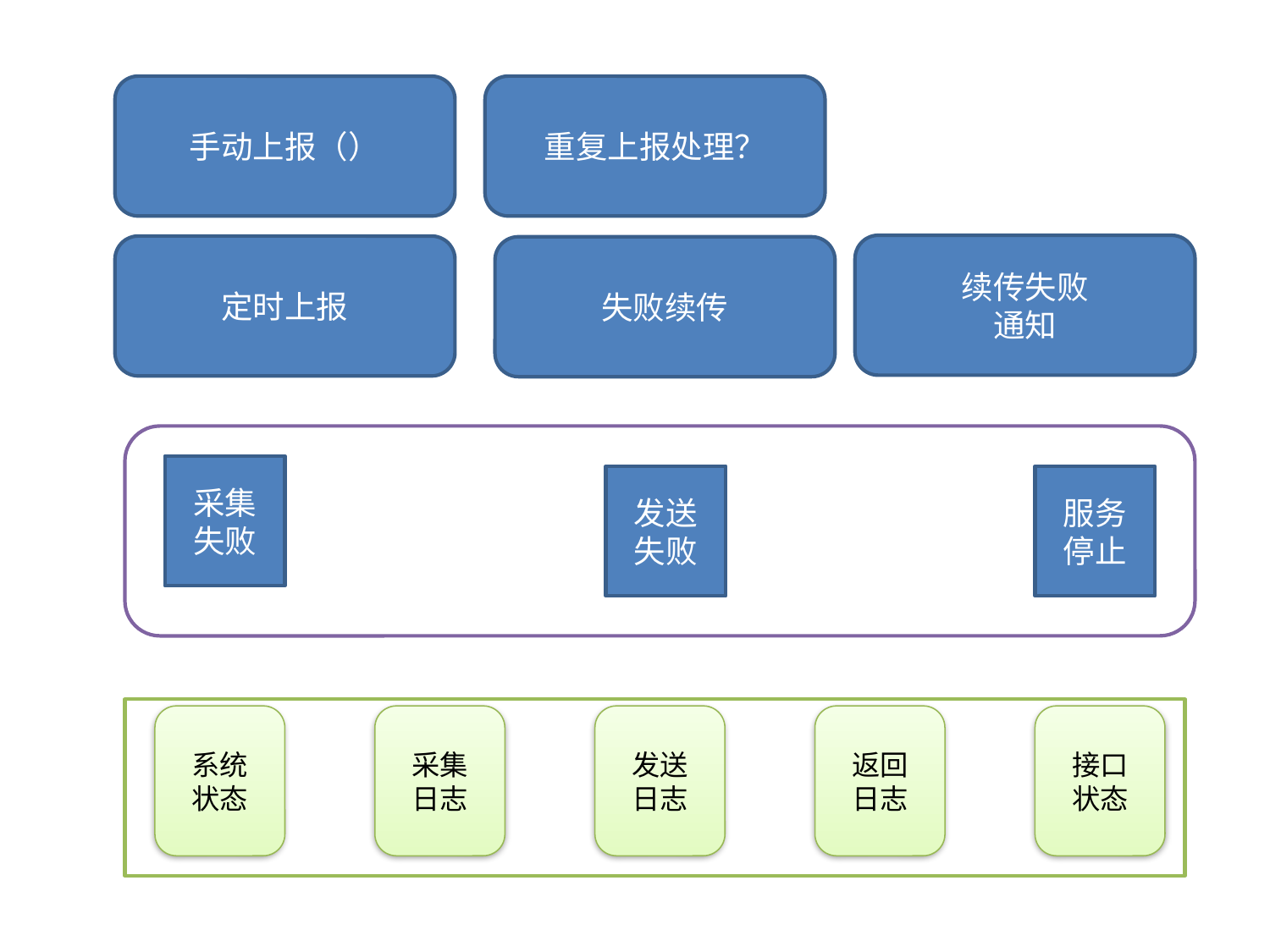

手动上报（）
重复上报处理？
续传失败
通知
定时上报
失败续传

采集失败
发送失败
服务停止

系统
状态
采集
日志
发送
日志
返回
日志
接口
状态